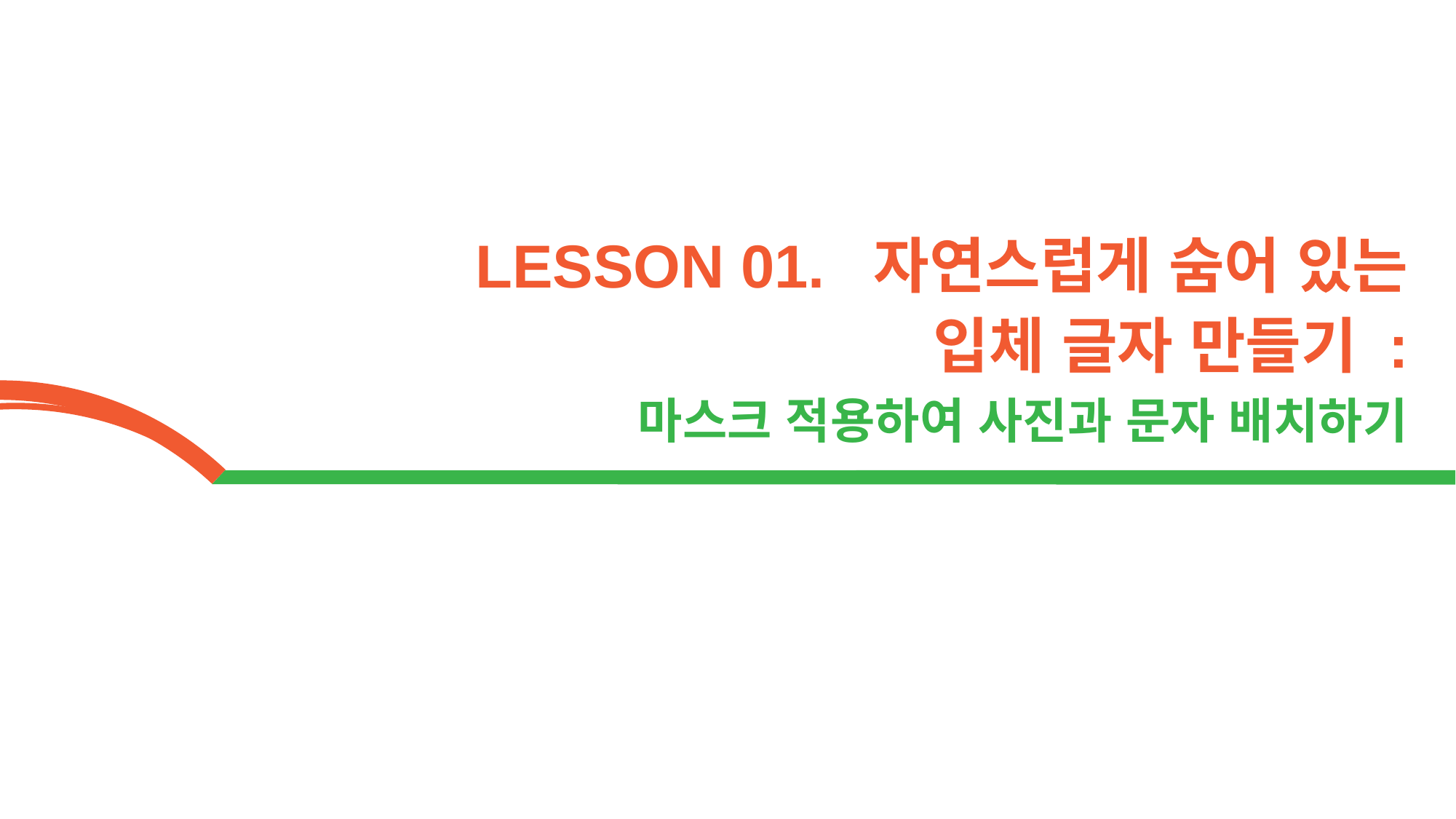

LESSON 01.  자연스럽게 숨어 있는
입체 글자 만들기 :
마스크 적용하여 사진과 문자 배치하기